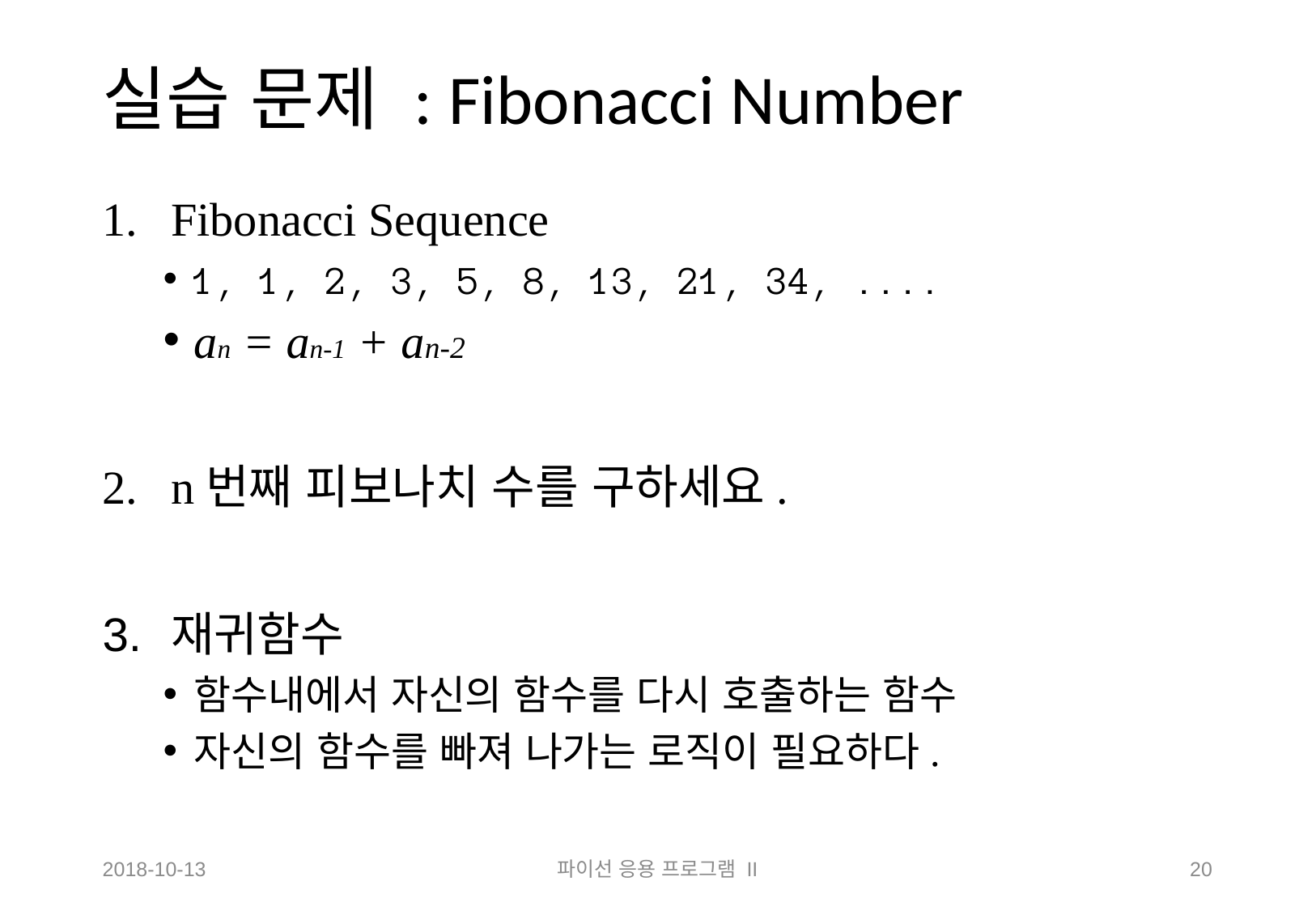

# 실습 문제 : Fibonacci Number
Fibonacci Sequence
1, 1, 2, 3, 5, 8, 13, 21, 34, ....
an = an-1 + an-2

n번째 피보나치 수를 구하세요.

재귀함수
함수내에서 자신의 함수를 다시 호출하는 함수
자신의 함수를 빠져 나가는 로직이 필요하다.
2018-10-13
파이선 응용 프로그램 II
20